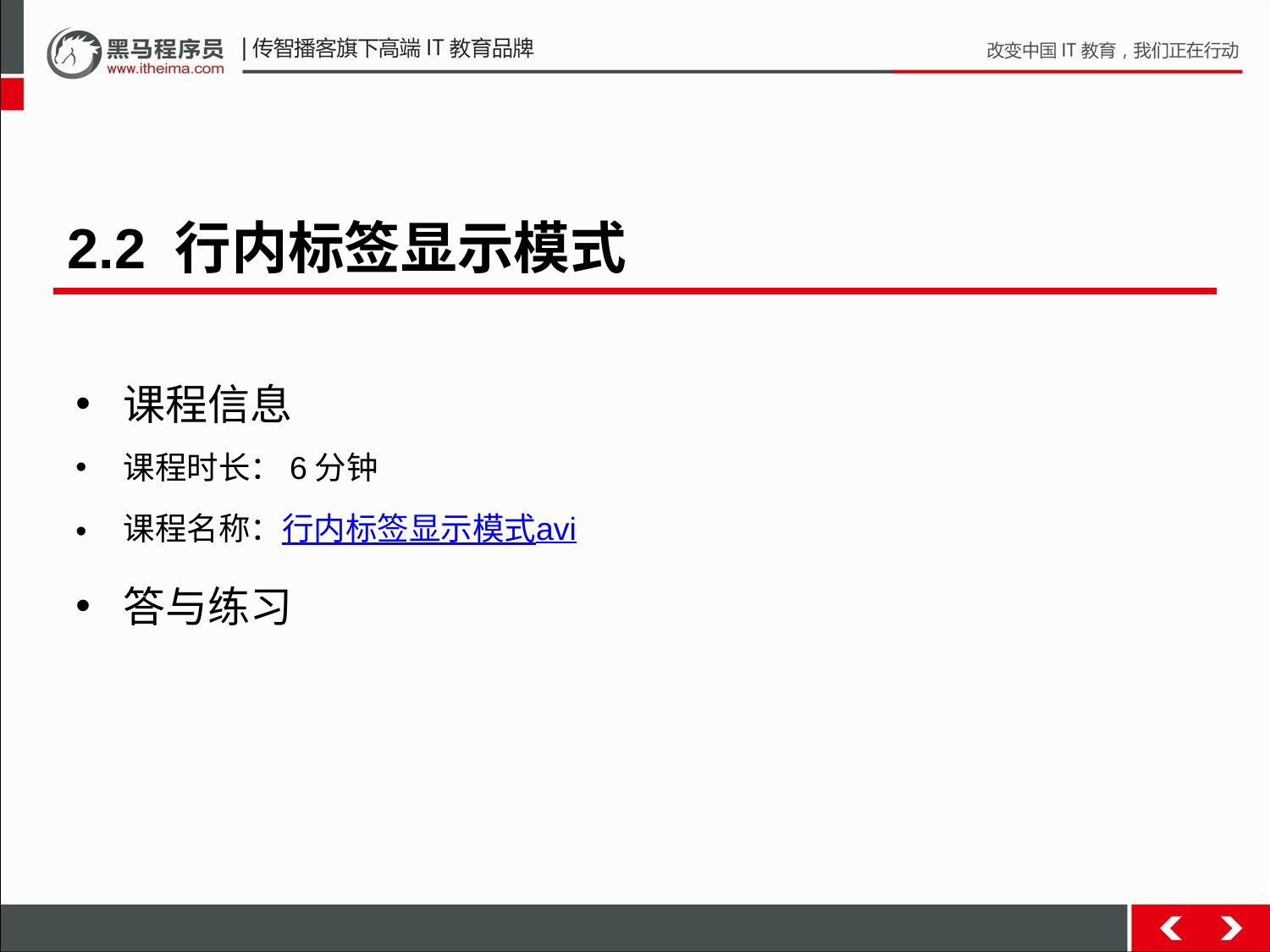

2.2 行内标签显示模式
课程信息
课程时长：6分钟
课程名称：行内标签显示模式avi
答与练习